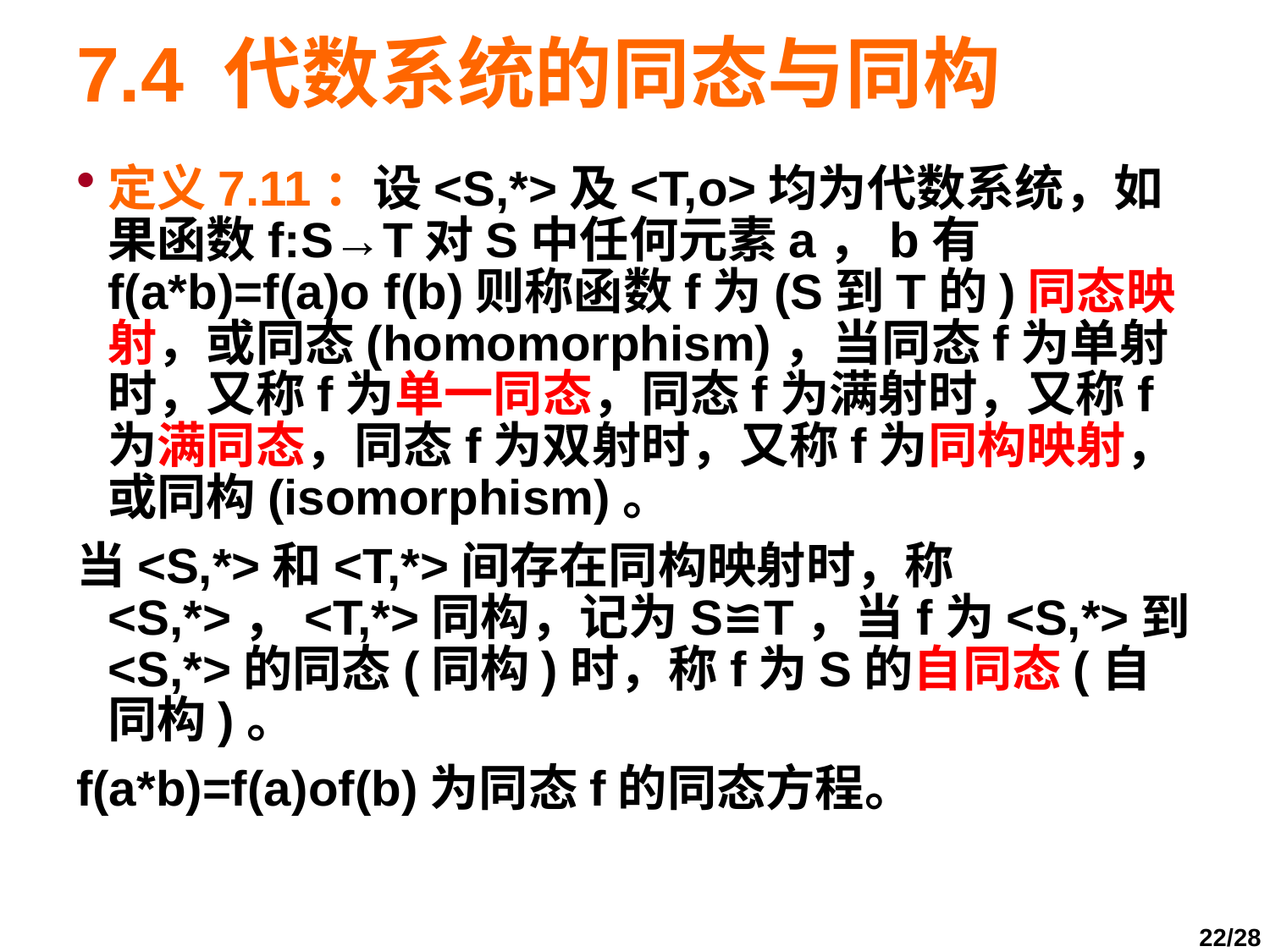

# 7.4 代数系统的同态与同构
定义7.11：设<S,*>及<T,ο>均为代数系统，如果函数f:S→T对S中任何元素a，b有f(a*b)=f(a)ο f(b)则称函数f为(S到T的)同态映射，或同态(homomorphism)，当同态f为单射时，又称f为单一同态，同态f为满射时，又称f为满同态，同态f为双射时，又称f为同构映射，或同构(isomorphism)。
当<S,*>和<T,*>间存在同构映射时，称<S,*>，<T,*>同构，记为S≌T，当f为<S,*>到<S,*>的同态(同构)时，称f为S的自同态(自同构)。
f(a*b)=f(a)οf(b)为同态f的同态方程。